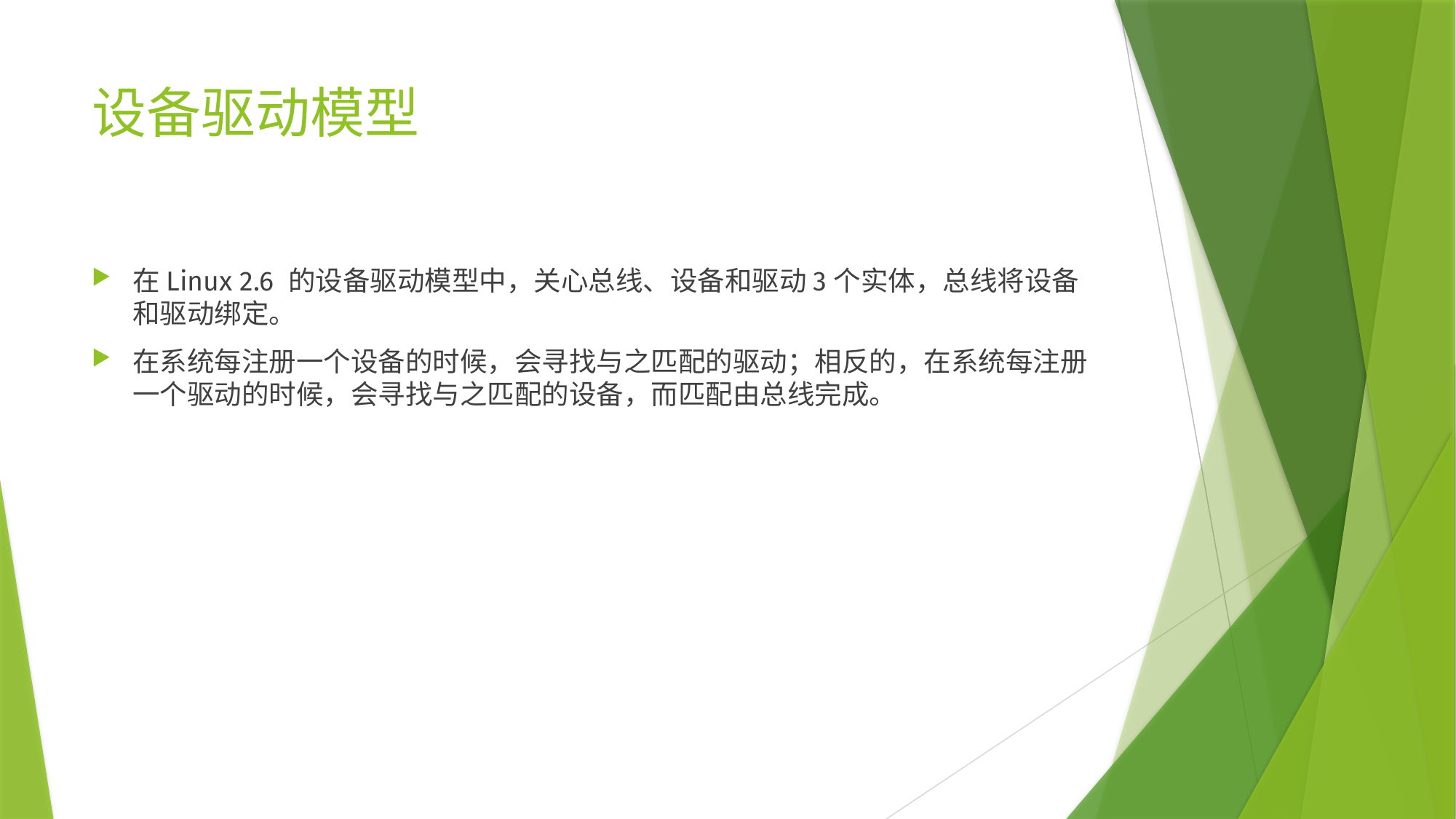

# 设备驱动模型
在Linux 2.6 的设备驱动模型中，关心总线、设备和驱动3个实体，总线将设备和驱动绑定。
在系统每注册一个设备的时候，会寻找与之匹配的驱动；相反的，在系统每注册一个驱动的时候，会寻找与之匹配的设备，而匹配由总线完成。